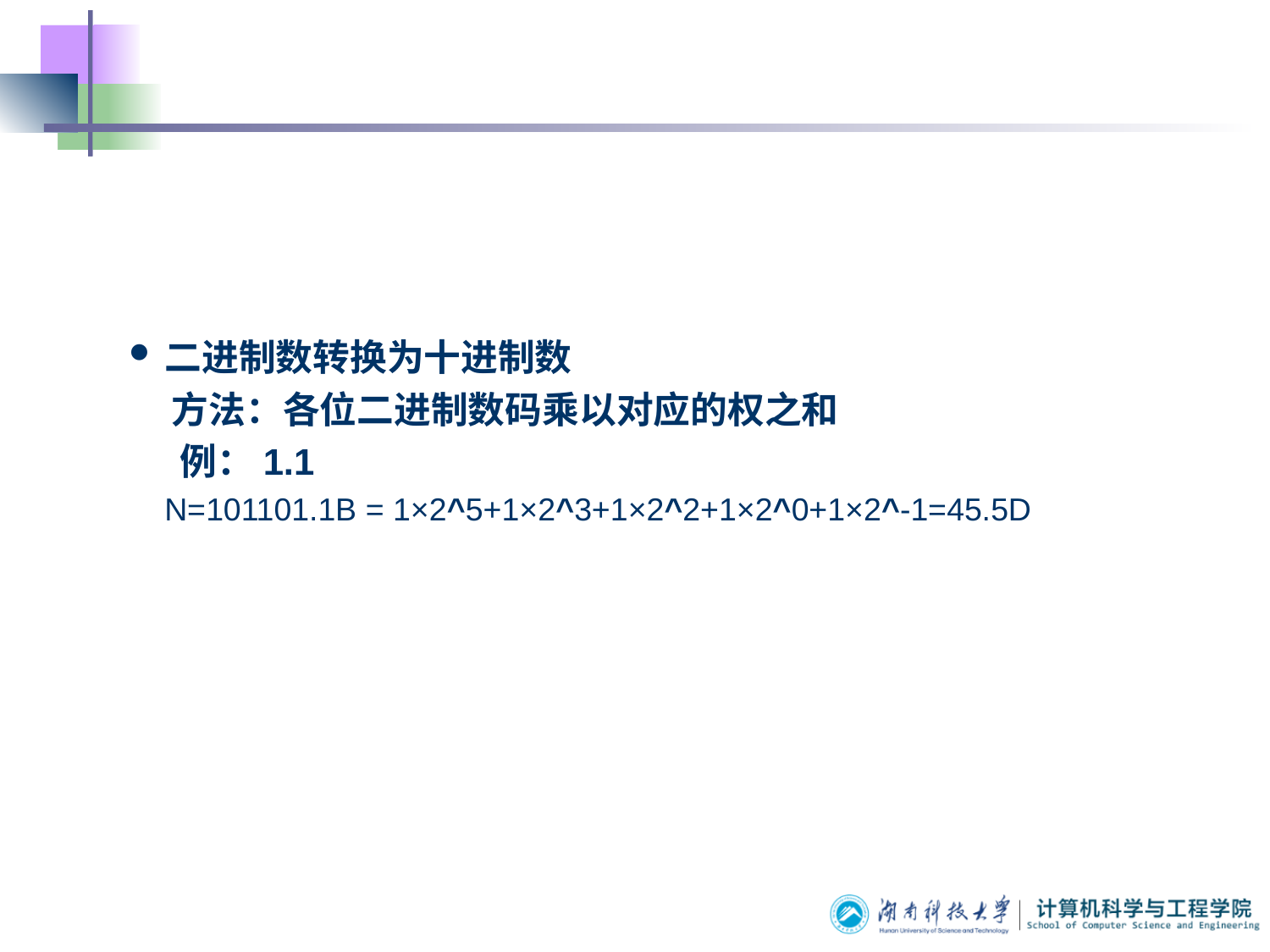

#
二进制数转换为十进制数
    方法：各位二进制数码乘以对应的权之和
     例：1.1
    N=101101.1B = 1×2^5+1×2^3+1×2^2+1×2^0+1×2^-1=45.5D